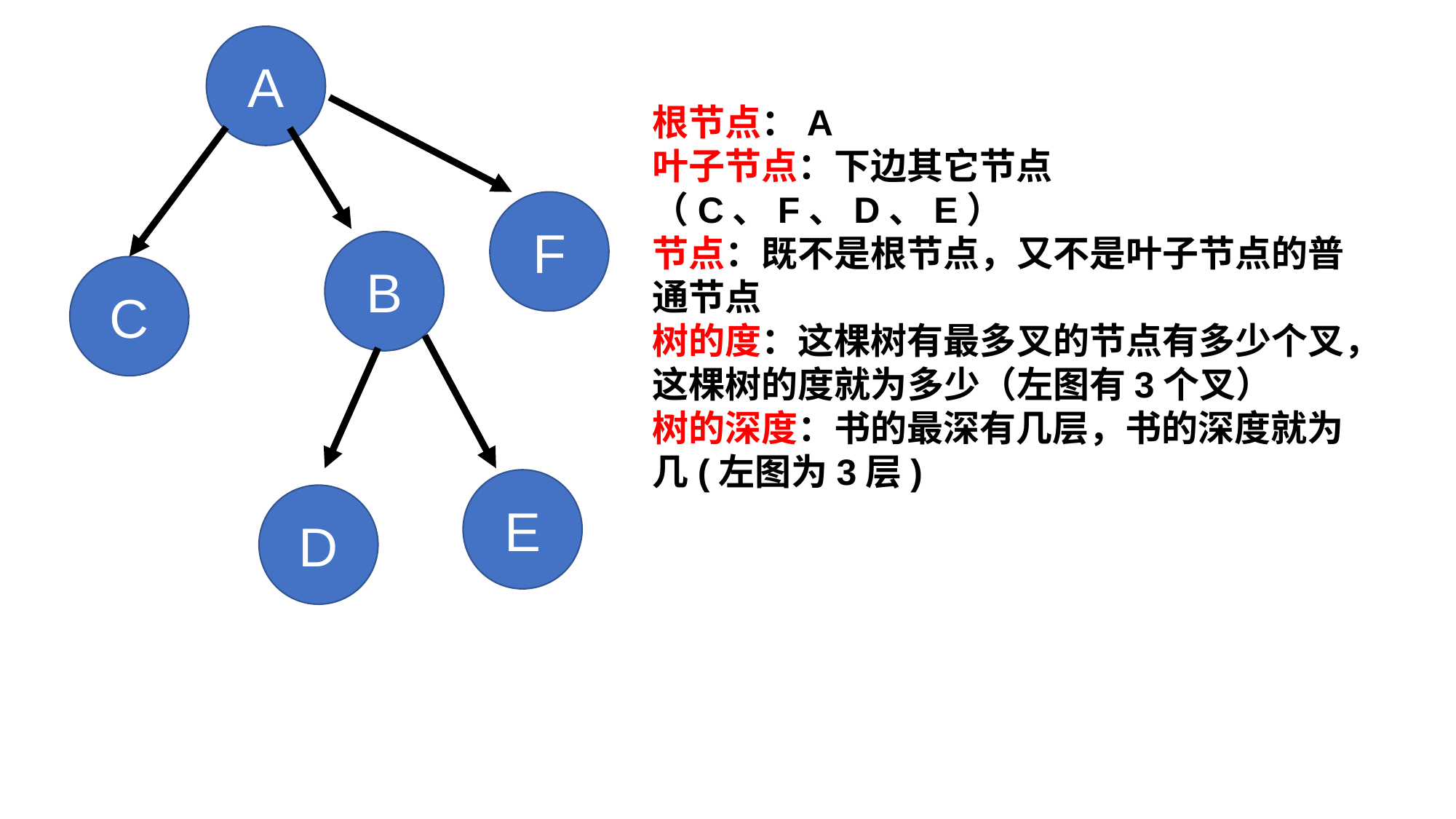

A
根节点：A
叶子节点：下边其它节点（C、F、D、E）
节点：既不是根节点，又不是叶子节点的普通节点
树的度：这棵树有最多叉的节点有多少个叉，这棵树的度就为多少（左图有3个叉）
树的深度：书的最深有几层，书的深度就为几(左图为3层)
F
B
C
E
D